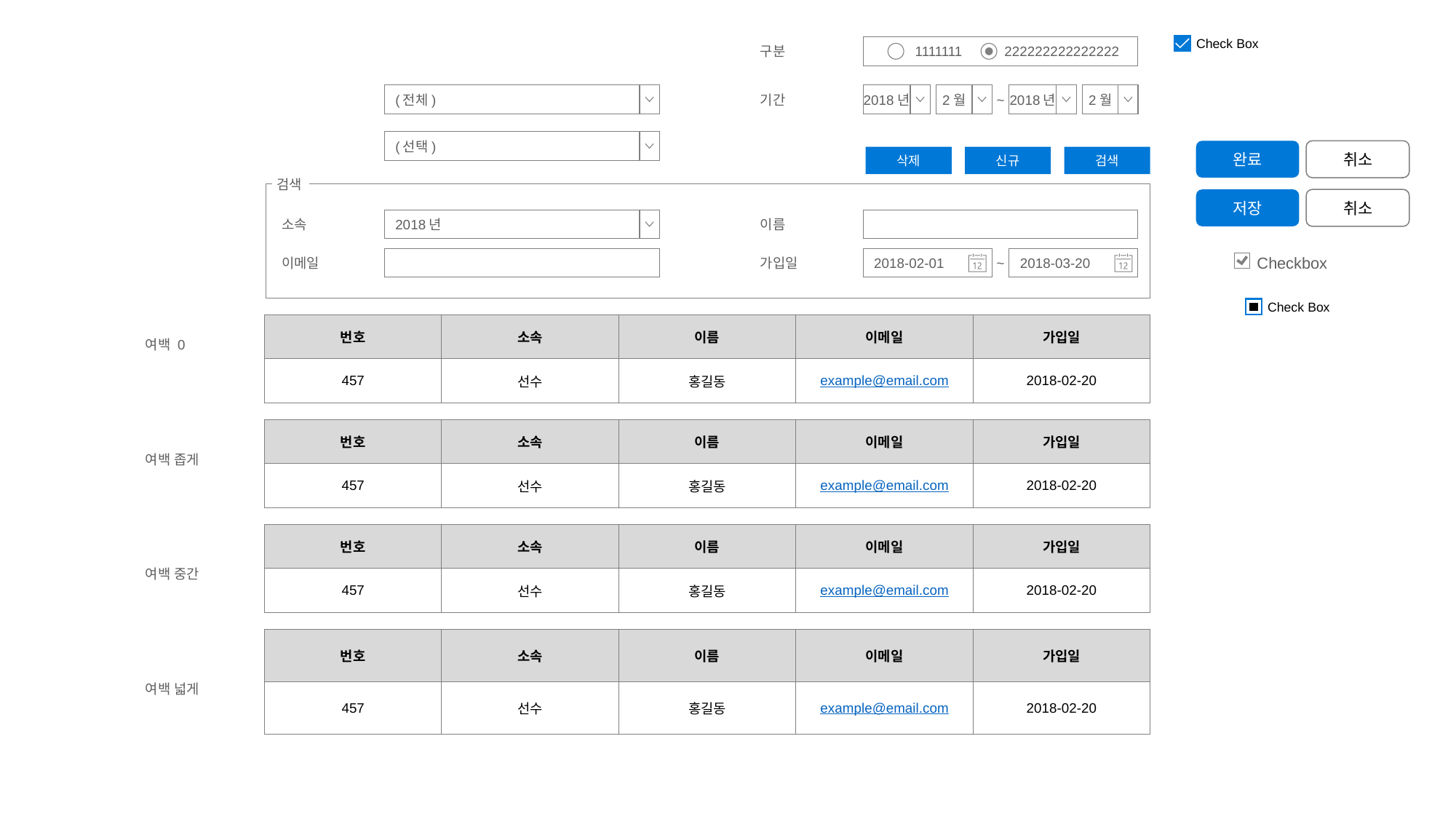

Check Box

구분

1111111

222222222222222

(전체)

2018년

2월

~
2018년

2월

기간
(선택)

완료
취소
삭제
신규
검색
검색

저장
취소
소속
2018년

이름

이메일

가입일
2018-02-01

~
2018-03-20

Checkbox

Check Box

| 번호 | 소속 | 이름 | 이메일 | 가입일 |
| --- | --- | --- | --- | --- |
| 457 | 선수 | 홍길동 | example@email.com | 2018-02-20 |
여백 0
| 번호 | 소속 | 이름 | 이메일 | 가입일 |
| --- | --- | --- | --- | --- |
| 457 | 선수 | 홍길동 | example@email.com | 2018-02-20 |
여백 좁게
| 번호 | 소속 | 이름 | 이메일 | 가입일 |
| --- | --- | --- | --- | --- |
| 457 | 선수 | 홍길동 | example@email.com | 2018-02-20 |
여백 중간
| 번호 | 소속 | 이름 | 이메일 | 가입일 |
| --- | --- | --- | --- | --- |
| 457 | 선수 | 홍길동 | example@email.com | 2018-02-20 |
여백 넓게